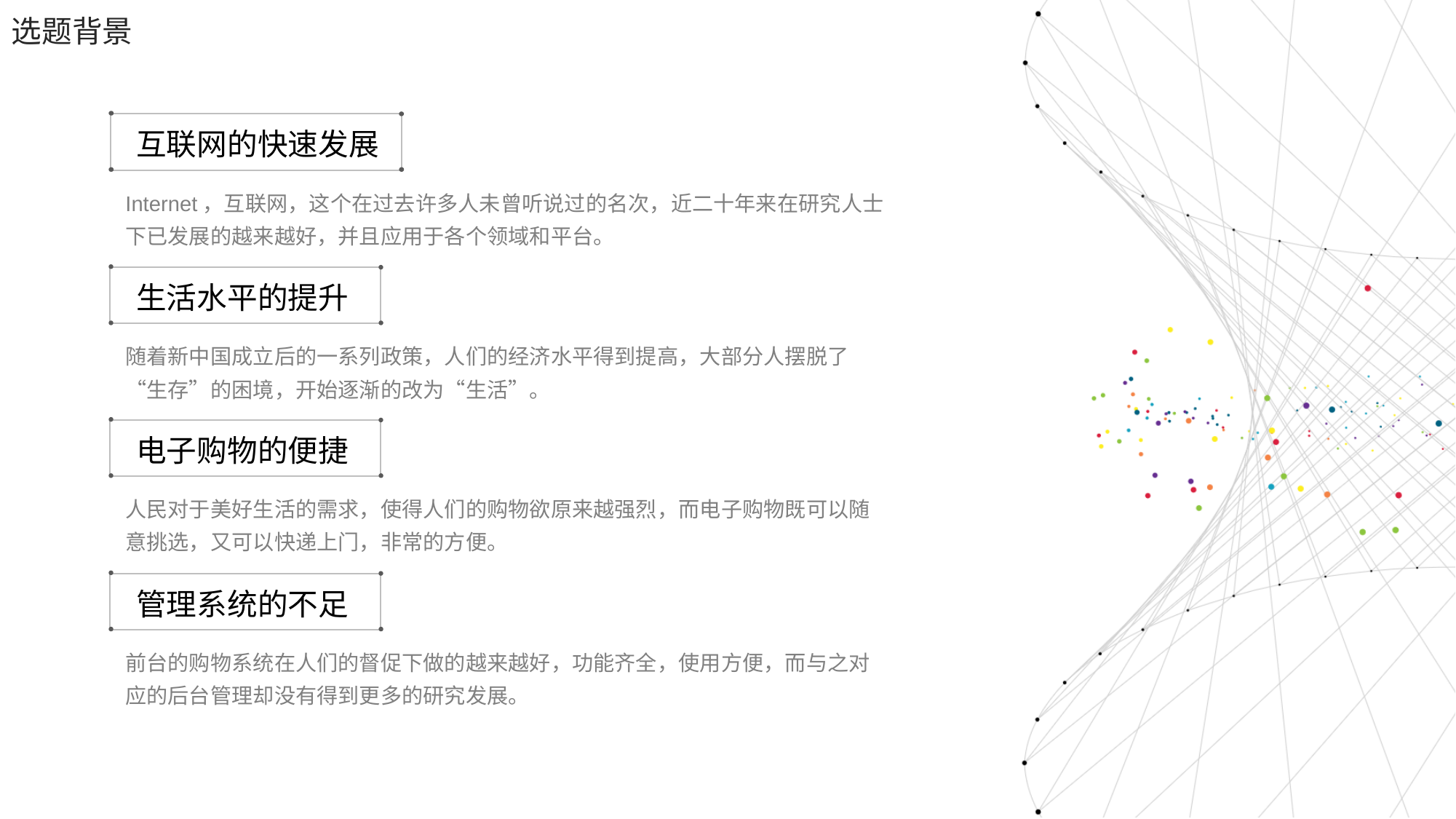

选题背景

互联网的快速发展
Internet，互联网，这个在过去许多人未曾听说过的名次，近二十年来在研究人士下已发展的越来越好，并且应用于各个领域和平台。

生活水平的提升
随着新中国成立后的一系列政策，人们的经济水平得到提高，大部分人摆脱了“生存”的困境，开始逐渐的改为“生活”。

电子购物的便捷
人民对于美好生活的需求，使得人们的购物欲原来越强烈，而电子购物既可以随意挑选，又可以快递上门，非常的方便。

管理系统的不足
前台的购物系统在人们的督促下做的越来越好，功能齐全，使用方便，而与之对应的后台管理却没有得到更多的研究发展。